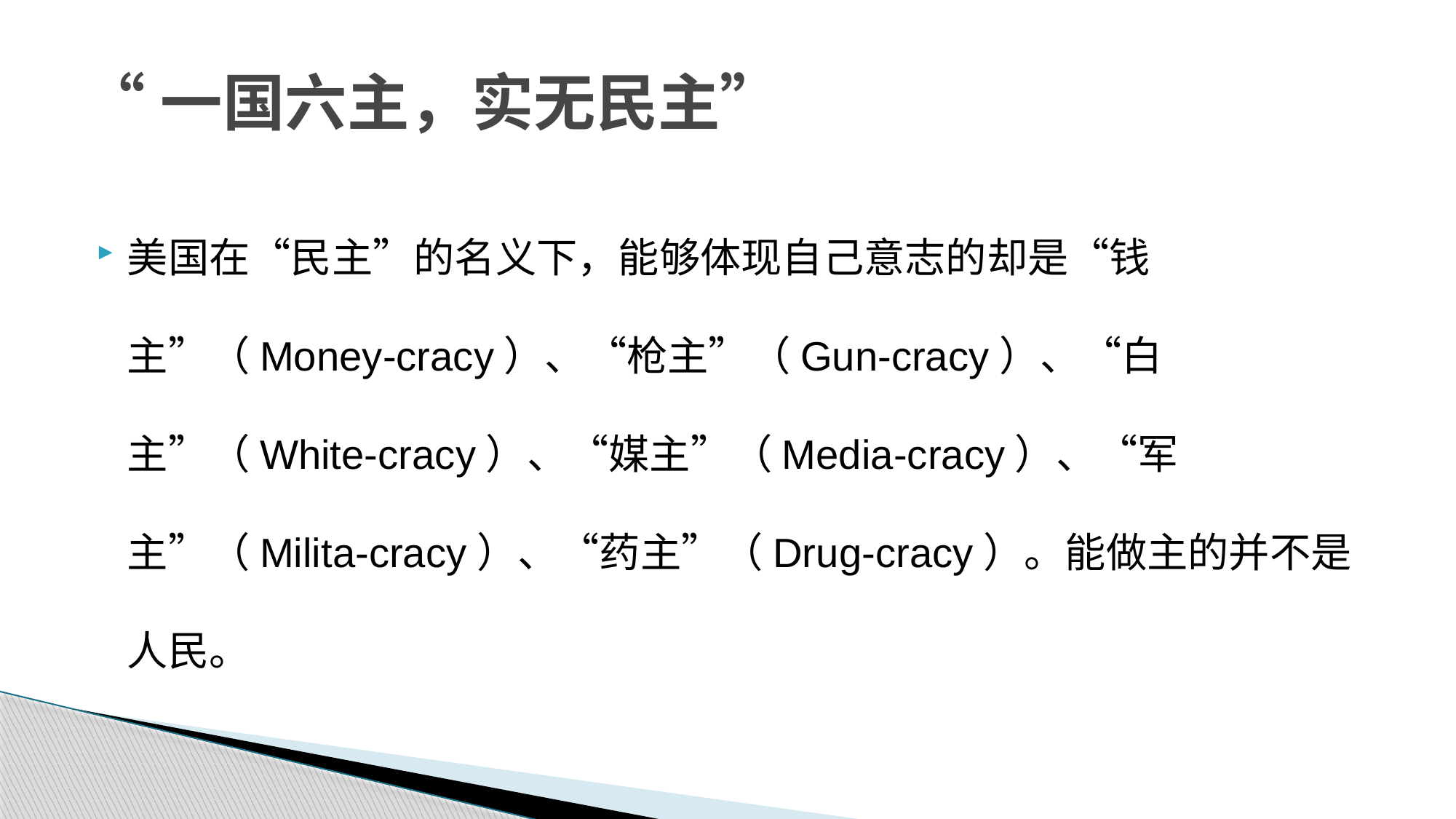

# “一国六主，实无民主”
美国在“民主”的名义下，能够体现自己意志的却是“钱主”（Money-cracy）、“枪主”（Gun-cracy）、“白主”（White-cracy）、“媒主”（Media-cracy）、“军主”（Milita-cracy）、“药主”（Drug-cracy）。能做主的并不是人民。